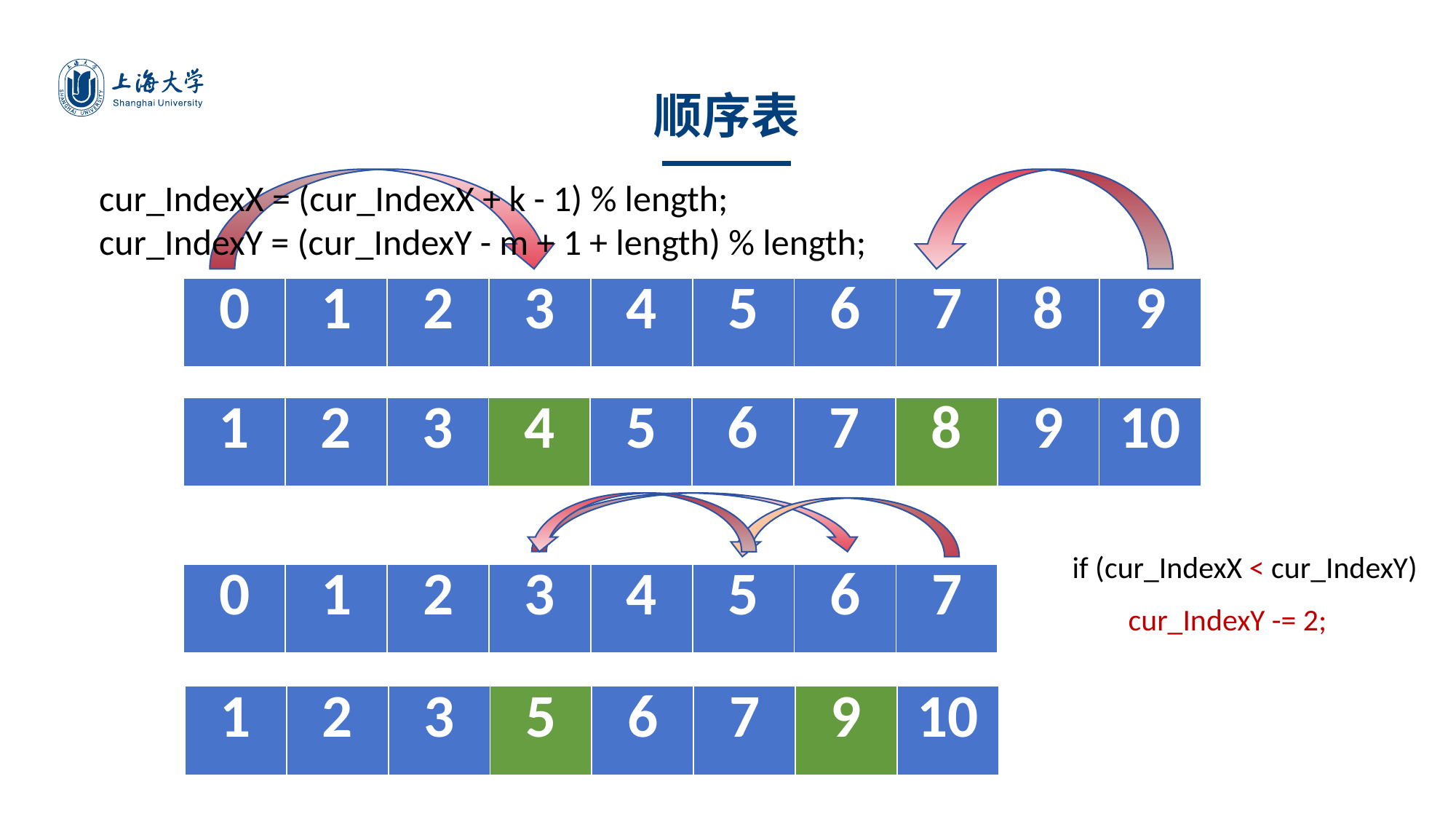

顺序表

cur_IndexX = (cur_IndexX + k - 1) % length;
cur_IndexY = (cur_IndexY - m + 1 + length) % length;
| 0 | 1 | 2 | 3 | 4 | 5 | 6 | 7 | 8 | 9 |
| --- | --- | --- | --- | --- | --- | --- | --- | --- | --- |
| 1 | 2 | 3 | 4 | 5 | 6 | 7 | 8 | 9 | 10 |
| --- | --- | --- | --- | --- | --- | --- | --- | --- | --- |
| 1 | 2 | 3 | 4 | 5 | 6 | 7 | 8 | 9 | 10 |
| --- | --- | --- | --- | --- | --- | --- | --- | --- | --- |

if (cur_IndexX < cur_IndexY)
| 0 | 1 | 2 | 3 | 4 | 5 | 6 | 7 |
| --- | --- | --- | --- | --- | --- | --- | --- |
cur_IndexY -= 2;
| 1 | 2 | 3 | 5 | 6 | 7 | 9 | 10 |
| --- | --- | --- | --- | --- | --- | --- | --- |
| 1 | 2 | 3 | 5 | 6 | 7 | 9 | 10 |
| --- | --- | --- | --- | --- | --- | --- | --- |